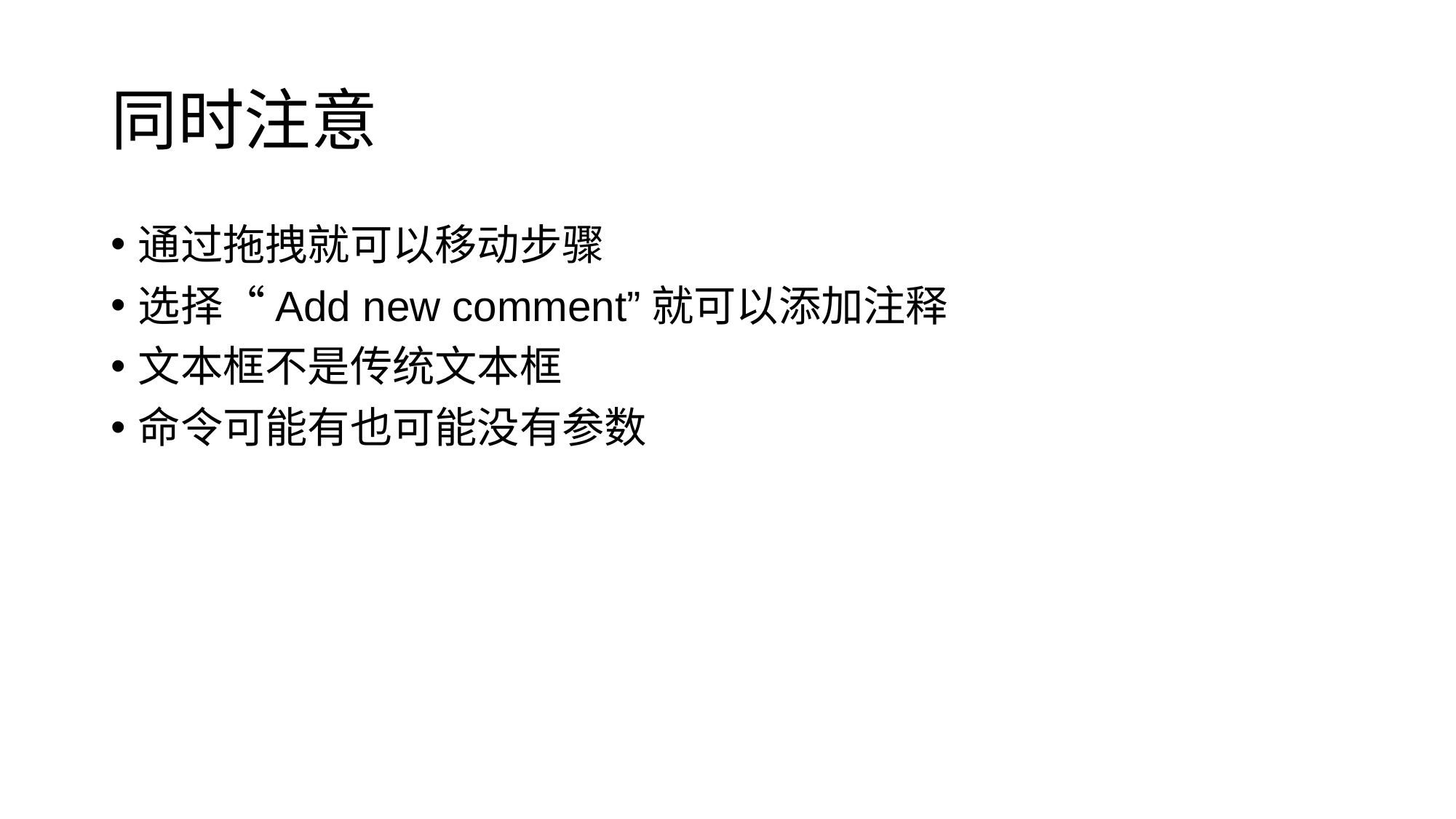

# 同时注意
通过拖拽就可以移动步骤
选择“Add new comment”就可以添加注释
文本框不是传统文本框
命令可能有也可能没有参数